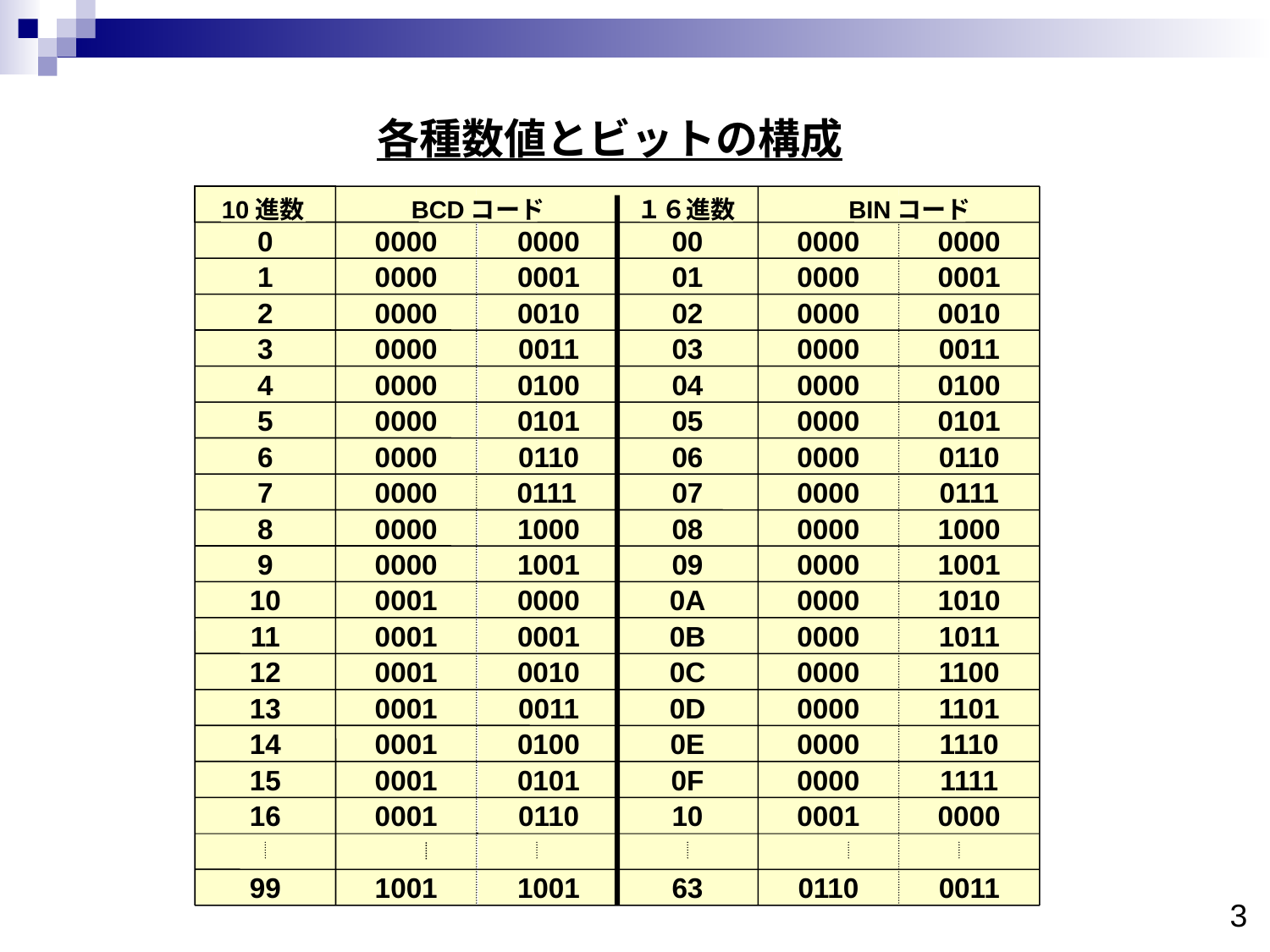

各種数値とビットの構成

10進数
BCDコード
１６進数
BINコード

0

0000

0000
00
0000
0000

1

0000
0001
01
0000
0001
2

0000
0010
02
0000
0010
3

0000
0011
03
0000
0011
4

0000
0100
04
0000
0100
5

0000
0101
05
0000
0101
6

0000
0110
06
0000
0110
7

0000
0111
07
0000
0111
8

0000
1000
08
0000
1000
9

0000
1001
09
0000
1001
10

0001
0000
0A
0000
1010
11

0001
0001
0B
0000
1011
12

0001
0010
0C
0000
1100
13

0001
0011
0D
0000
1101
14

0001
0100
0E
0000
1110
15

0001
0101
0F
0000
1111
16

0001
0110
10
0001
0000

99

1001
1001
63
0110
0011

3